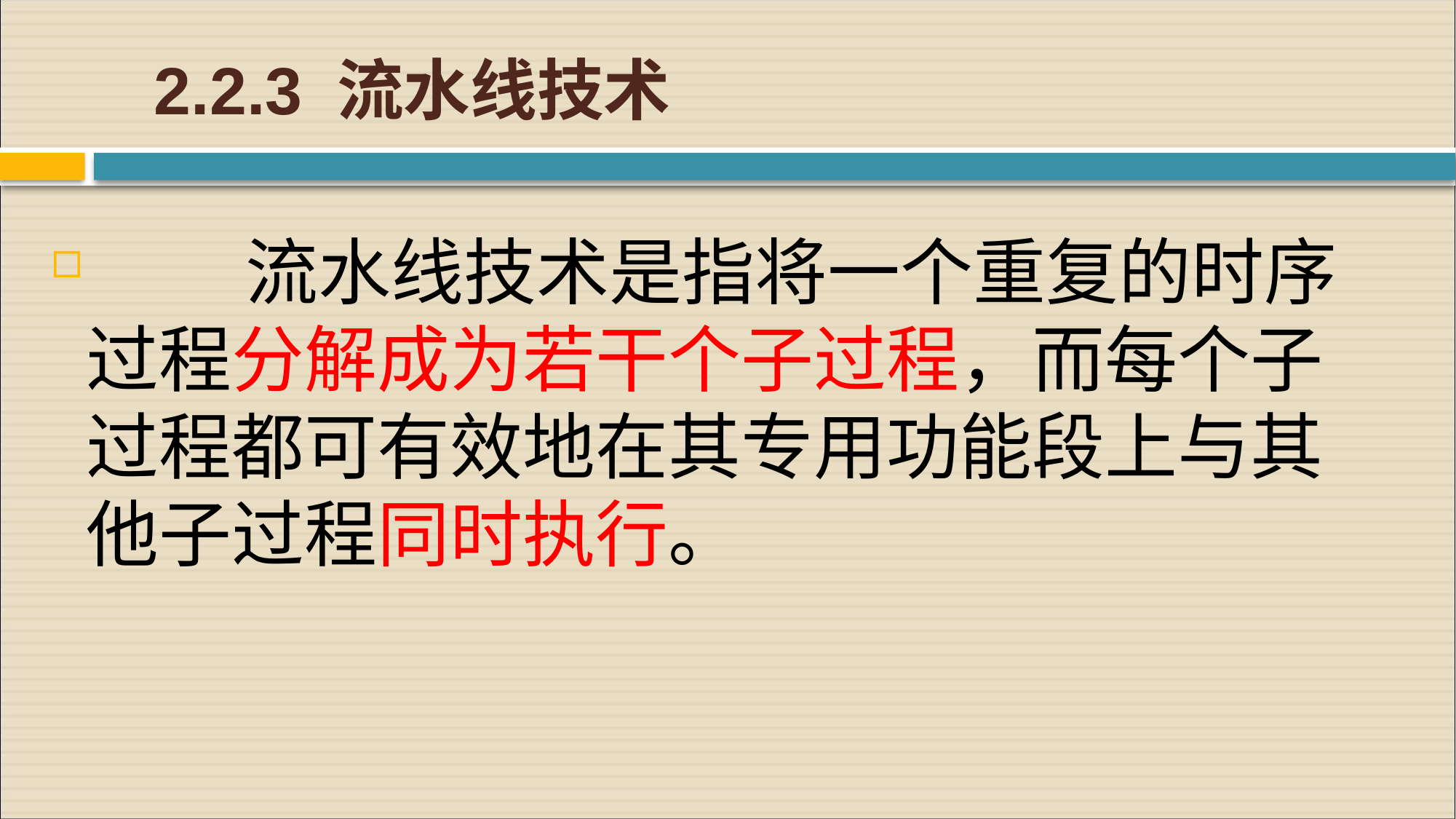

# 2.2.3 流水线技术
	  流水线技术是指将一个重复的时序过程分解成为若干个子过程，而每个子过程都可有效地在其专用功能段上与其他子过程同时执行。